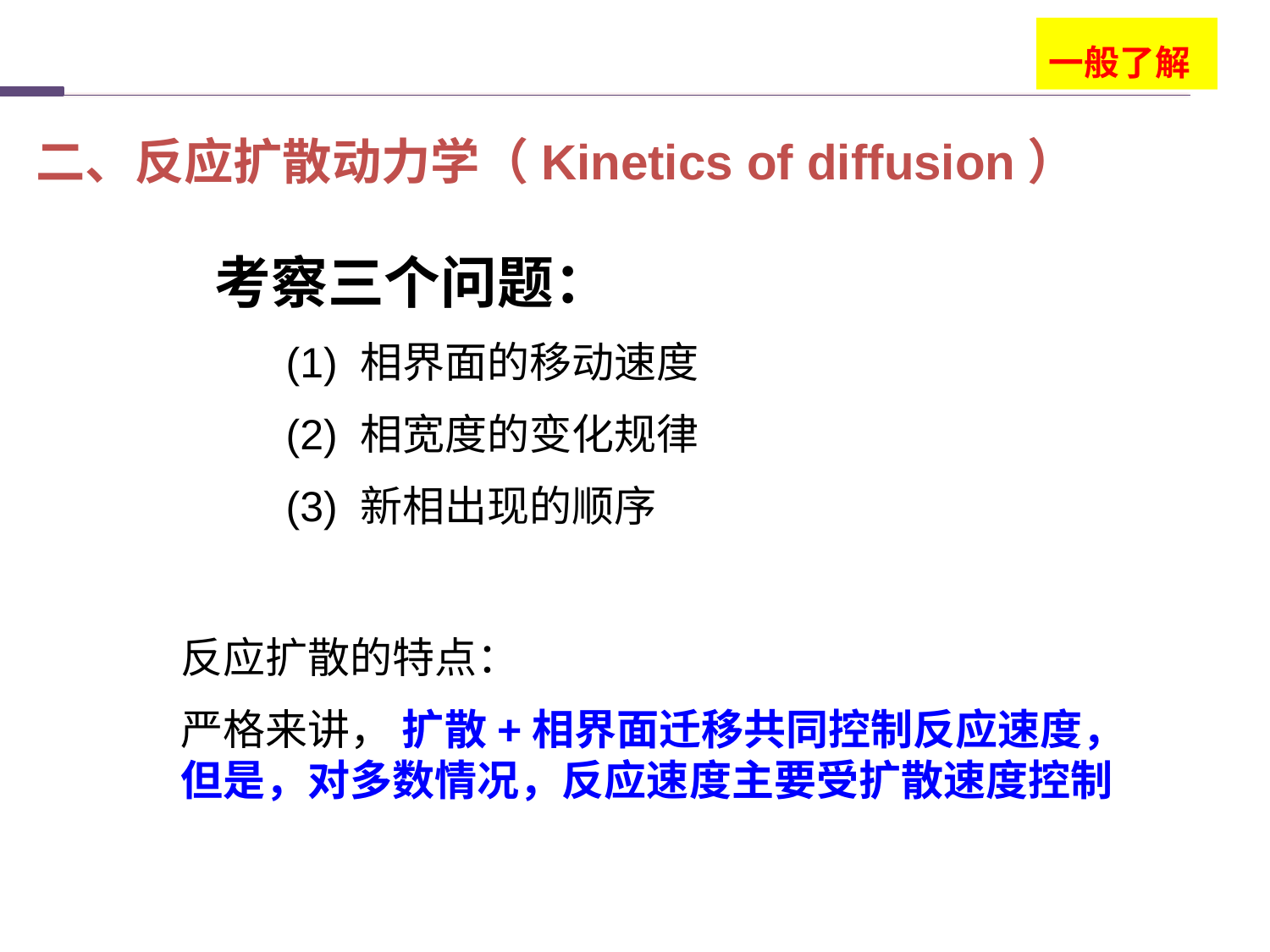

一般了解
二、反应扩散动力学（Kinetics of diffusion）
考察三个问题：
      (1) 相界面的移动速度
      (2) 相宽度的变化规律
      (3) 新相出现的顺序
反应扩散的特点：
严格来讲， 扩散+相界面迁移共同控制反应速度，但是，对多数情况，反应速度主要受扩散速度控制